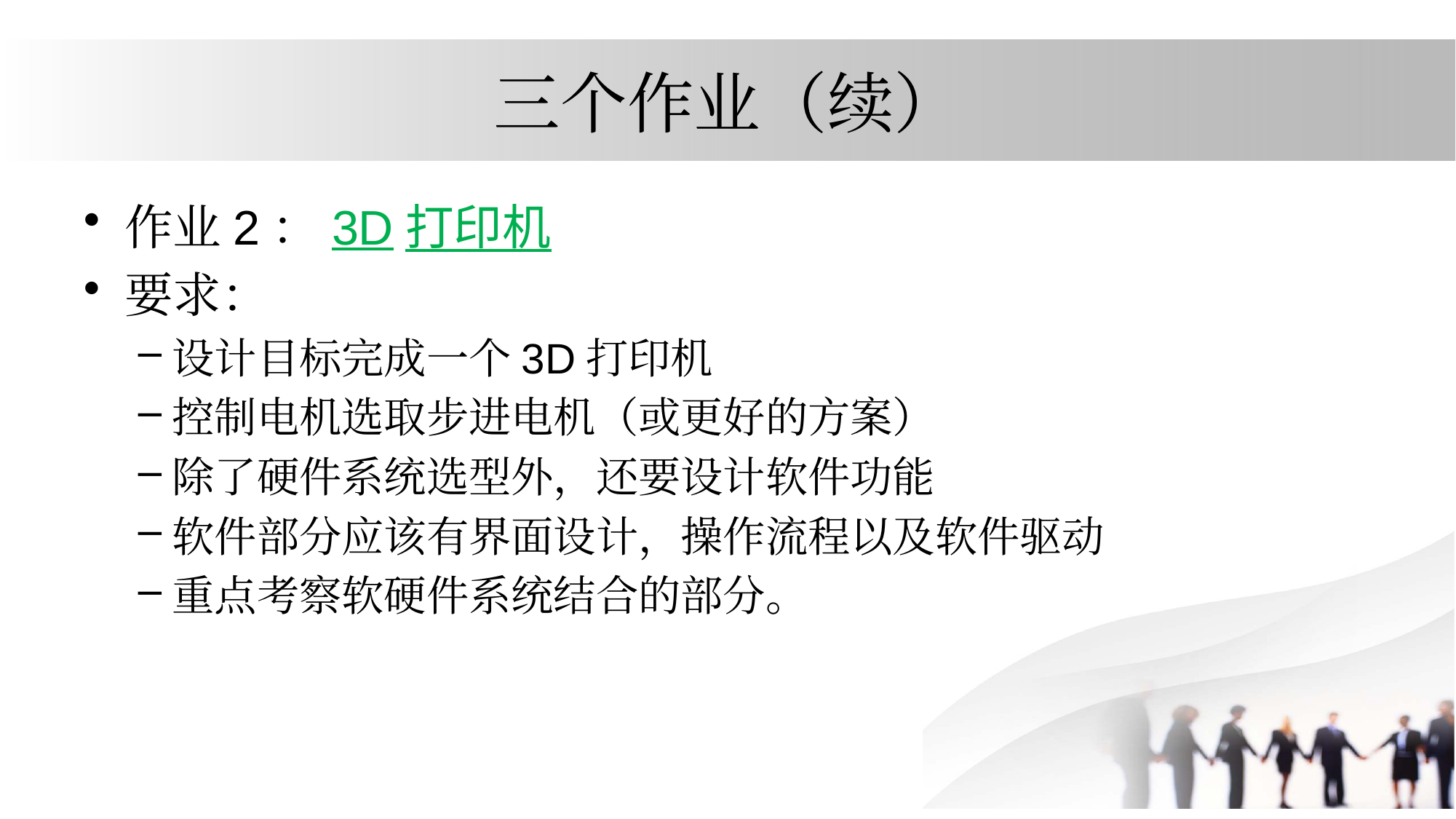

# 三个作业（续）
作业2：3D打印机
要求：
设计目标完成一个3D打印机
控制电机选取步进电机（或更好的方案）
除了硬件系统选型外，还要设计软件功能
软件部分应该有界面设计，操作流程以及软件驱动
重点考察软硬件系统结合的部分。